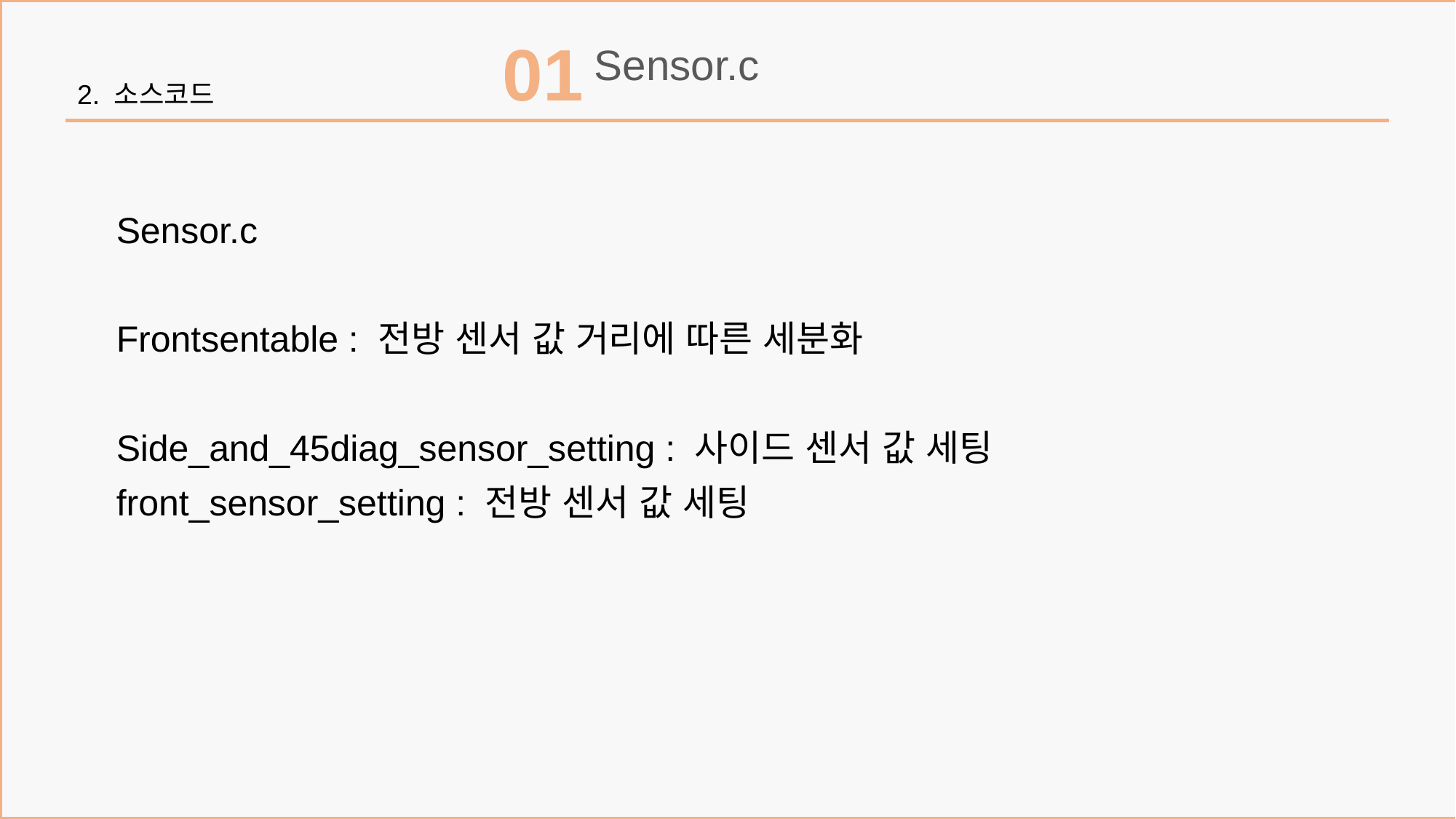

01
Sensor.c
2. 소스코드

Sensor.c

Frontsentable : 전방 센서 값 거리에 따른 세분화

Side_and_45diag_sensor_setting : 사이드 센서 값 세팅
front_sensor_setting : 전방 센서 값 세팅